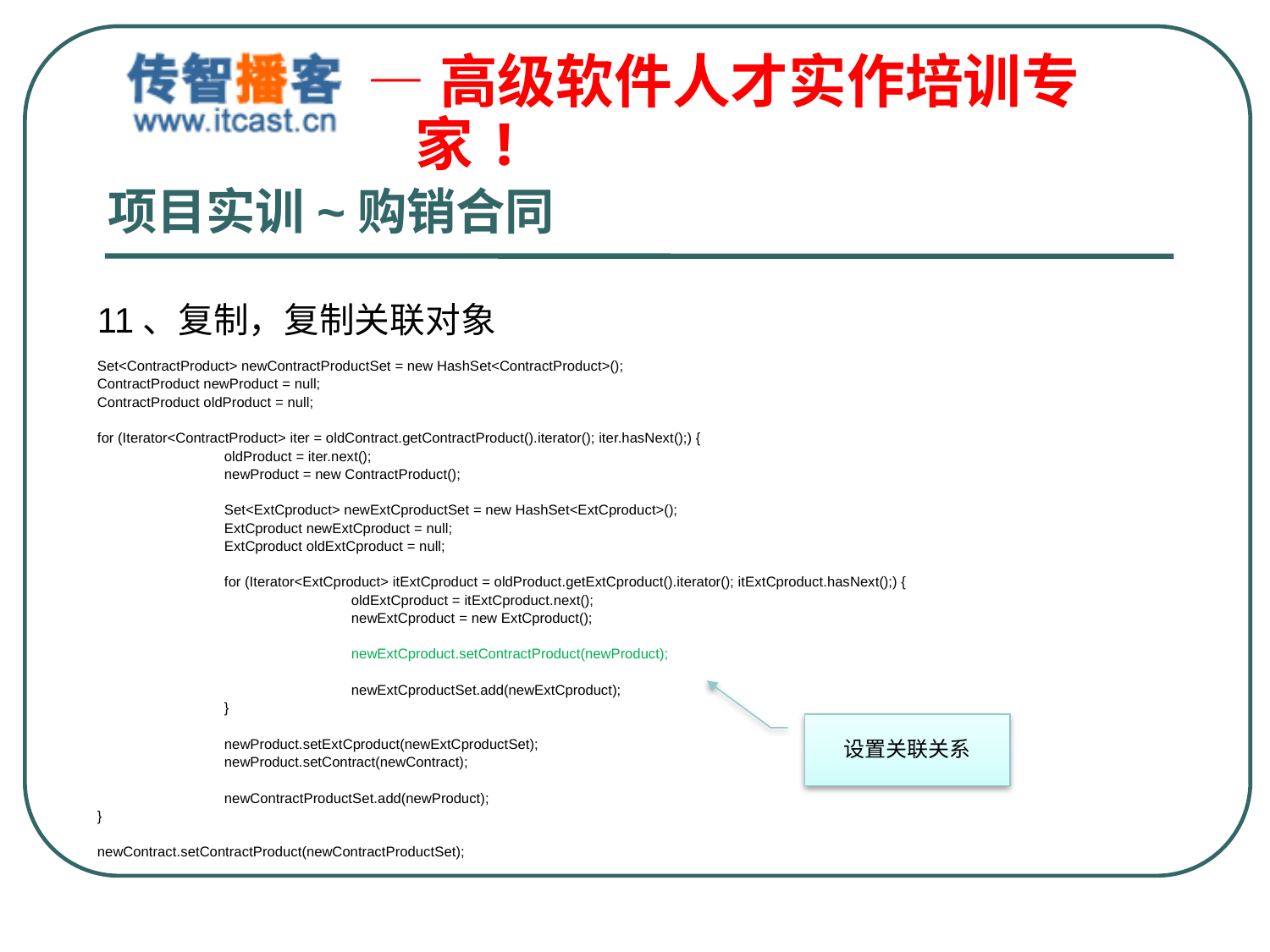

# 项目实训~购销合同
11、复制，复制关联对象
Set<ContractProduct> newContractProductSet = new HashSet<ContractProduct>();
ContractProduct newProduct = null;
ContractProduct oldProduct = null;

for (Iterator<ContractProduct> iter = oldContract.getContractProduct().iterator(); iter.hasNext();) {
	oldProduct = iter.next();
	newProduct = new ContractProduct();

	Set<ExtCproduct> newExtCproductSet = new HashSet<ExtCproduct>();
	ExtCproduct newExtCproduct = null;
	ExtCproduct oldExtCproduct = null;

	for (Iterator<ExtCproduct> itExtCproduct = oldProduct.getExtCproduct().iterator(); itExtCproduct.hasNext();) {
		oldExtCproduct = itExtCproduct.next();
		newExtCproduct = new ExtCproduct();

		newExtCproduct.setContractProduct(newProduct);

		newExtCproductSet.add(newExtCproduct);
	}

	newProduct.setExtCproduct(newExtCproductSet);
	newProduct.setContract(newContract);

	newContractProductSet.add(newProduct);
}

newContract.setContractProduct(newContractProductSet);
设置关联关系